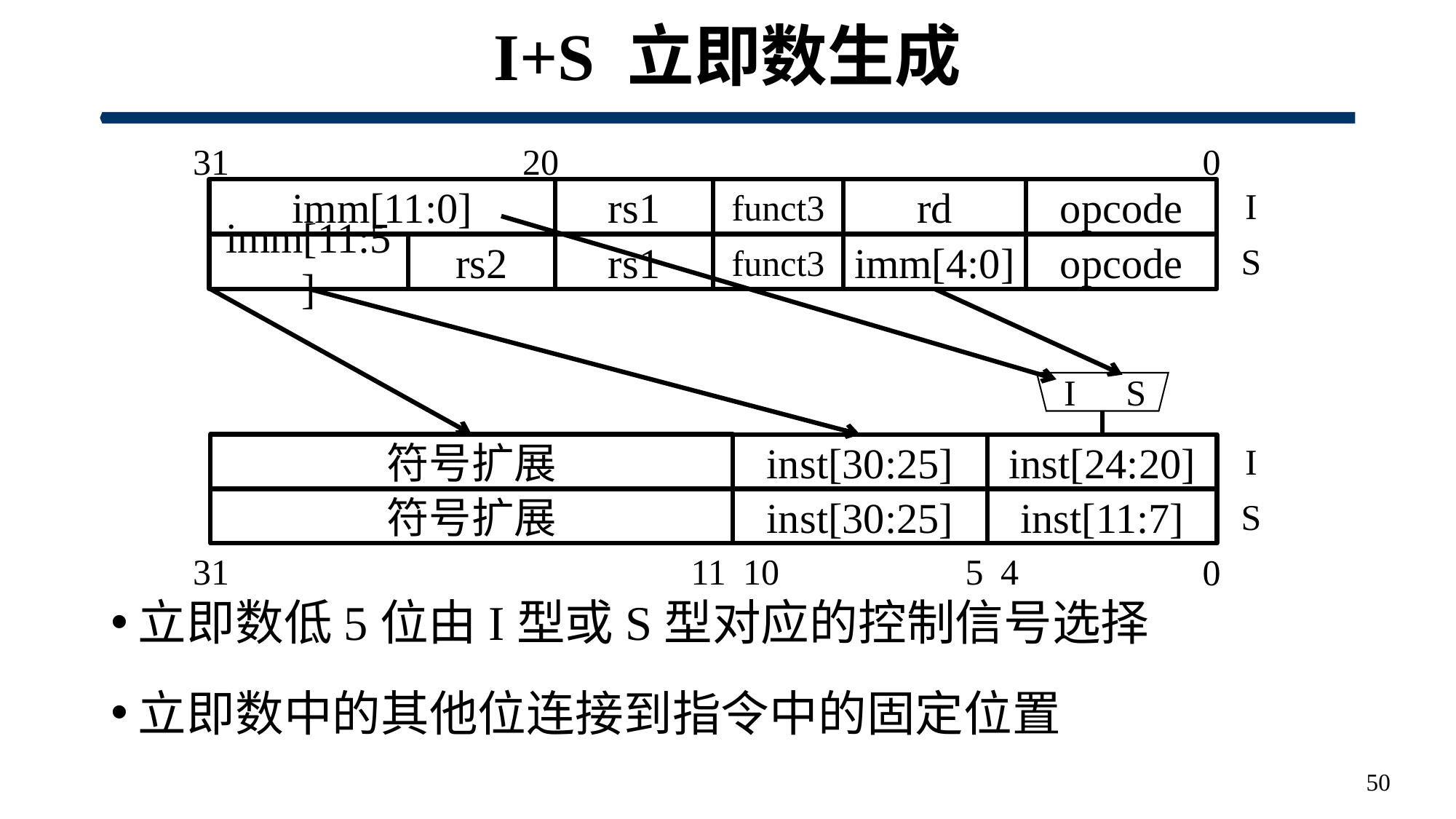

# I+S 立即数生成

立即数低5位由I型或S型对应的控制信号选择
立即数中的其他位连接到指令中的固定位置
20
0
31
imm[11:0]
rs1
funct3
rd
opcode
31
0
I
S
imm[11:5]
rs1
funct3
imm[4:0]
opcode
rs2

符号扩展
inst[30:25]
inst[24:20]
符号扩展
inst[30:25]
inst[11:7]
S
I

I
S
11
10
5
4
50